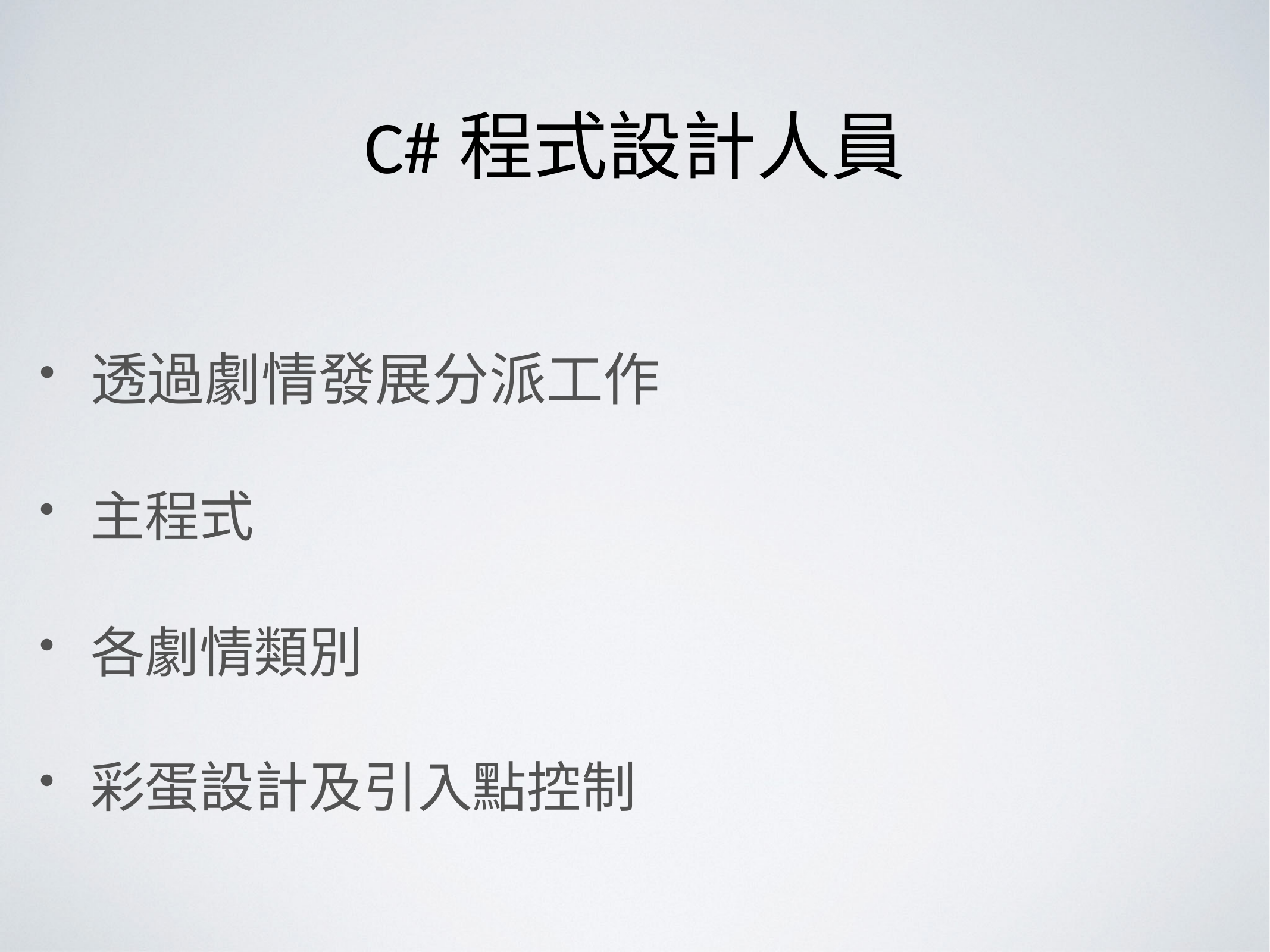

# C#程式設計人員
透過劇情發展分派工作
主程式
各劇情類別
彩蛋設計及引入點控制